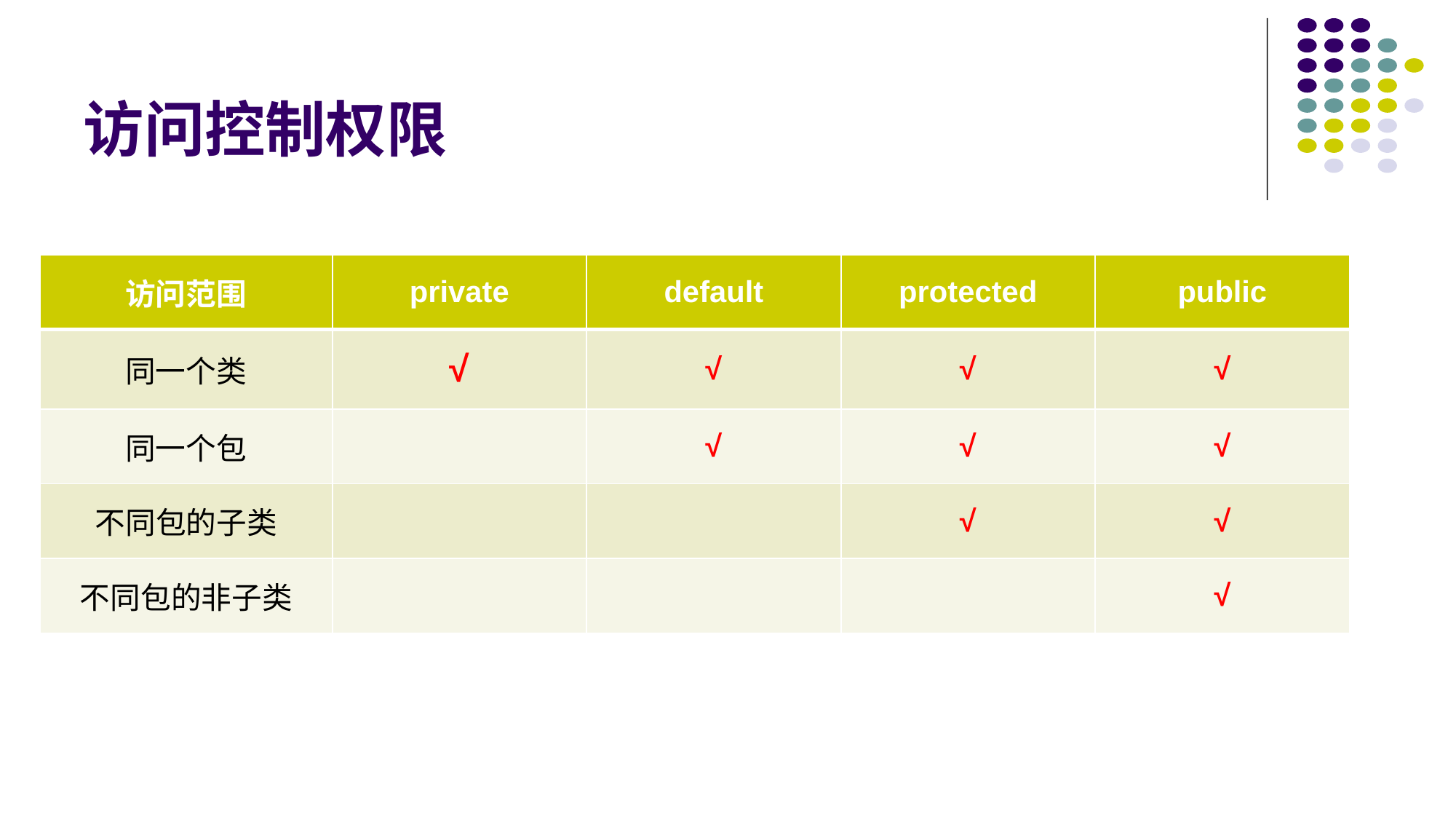

# 访问控制权限
| 访问范围 | private | default | protected | public |
| --- | --- | --- | --- | --- |
| 同一个类 | √ | √ | √ | √ |
| 同一个包 |  | √ | √ | √ |
| 不同包的子类 |  |  | √ | √ |
| 不同包的非子类 |  |  |  | √ |
120